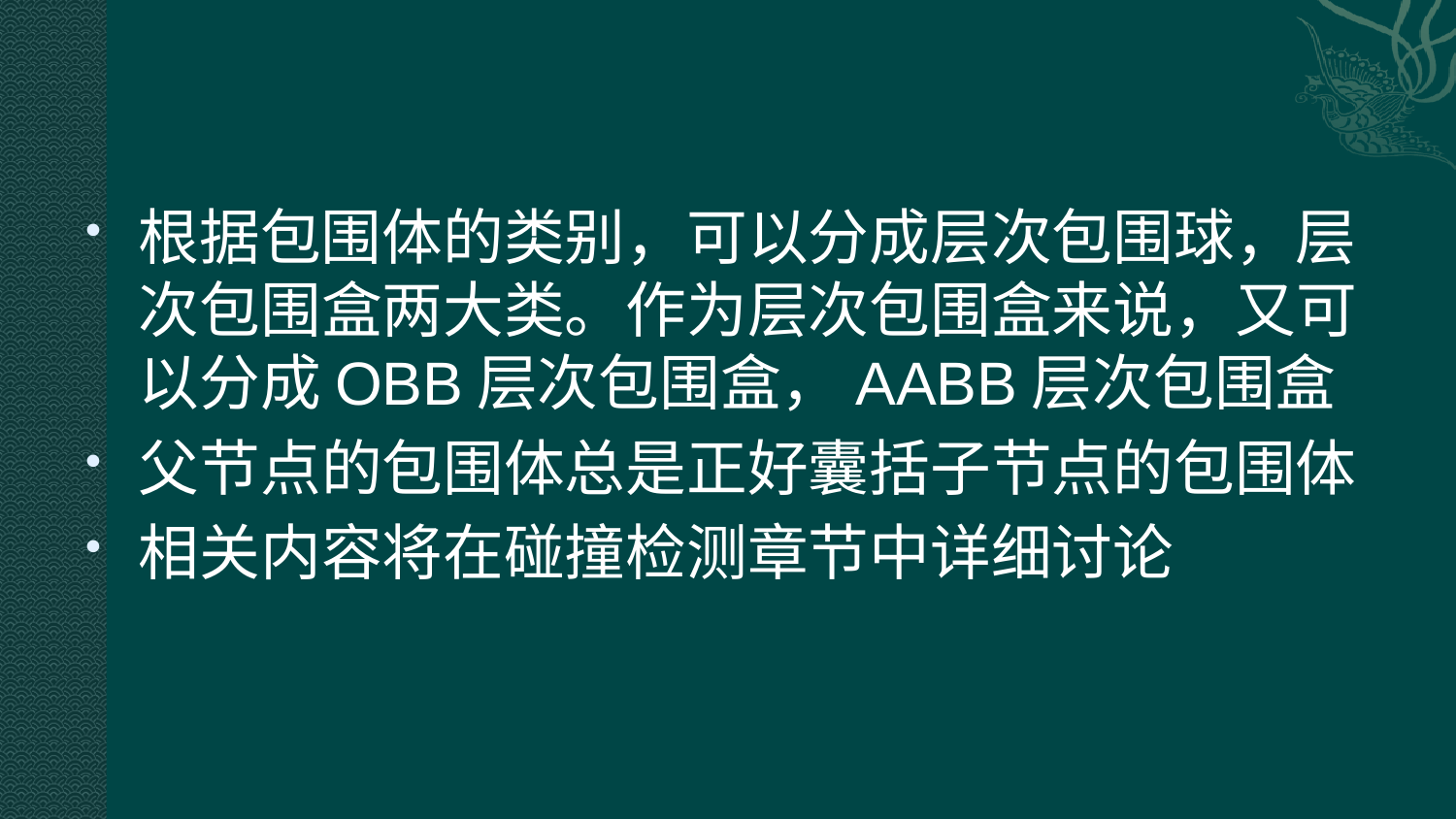

#
根据包围体的类别，可以分成层次包围球，层次包围盒两大类。作为层次包围盒来说，又可以分成OBB层次包围盒，AABB层次包围盒
父节点的包围体总是正好囊括子节点的包围体
相关内容将在碰撞检测章节中详细讨论